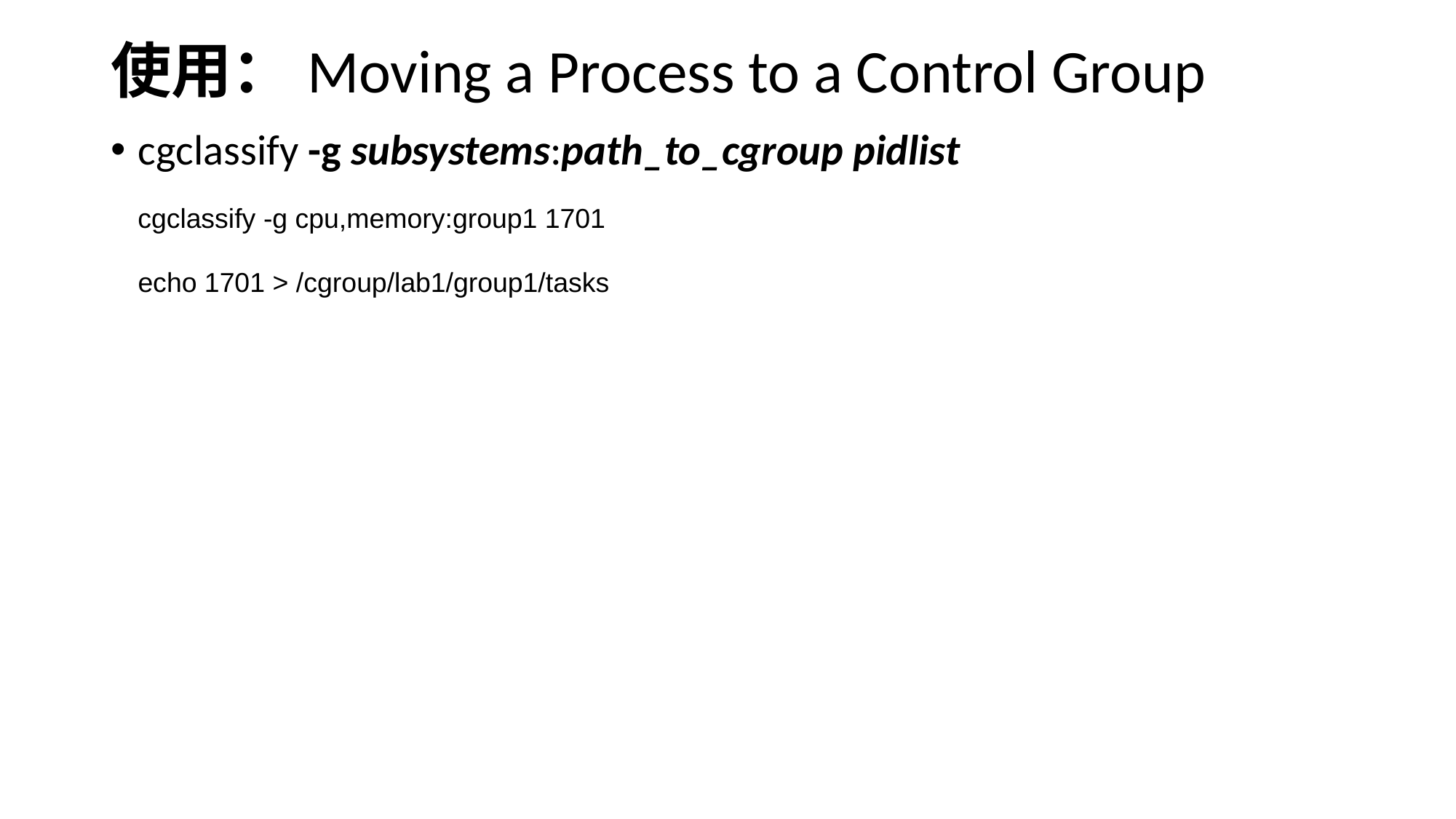

# 使用：Moving a Process to a Control Group
cgclassify -g subsystems:path_to_cgroup pidlist
cgclassify -g cpu,memory:group1 1701
echo 1701 > /cgroup/lab1/group1/tasks